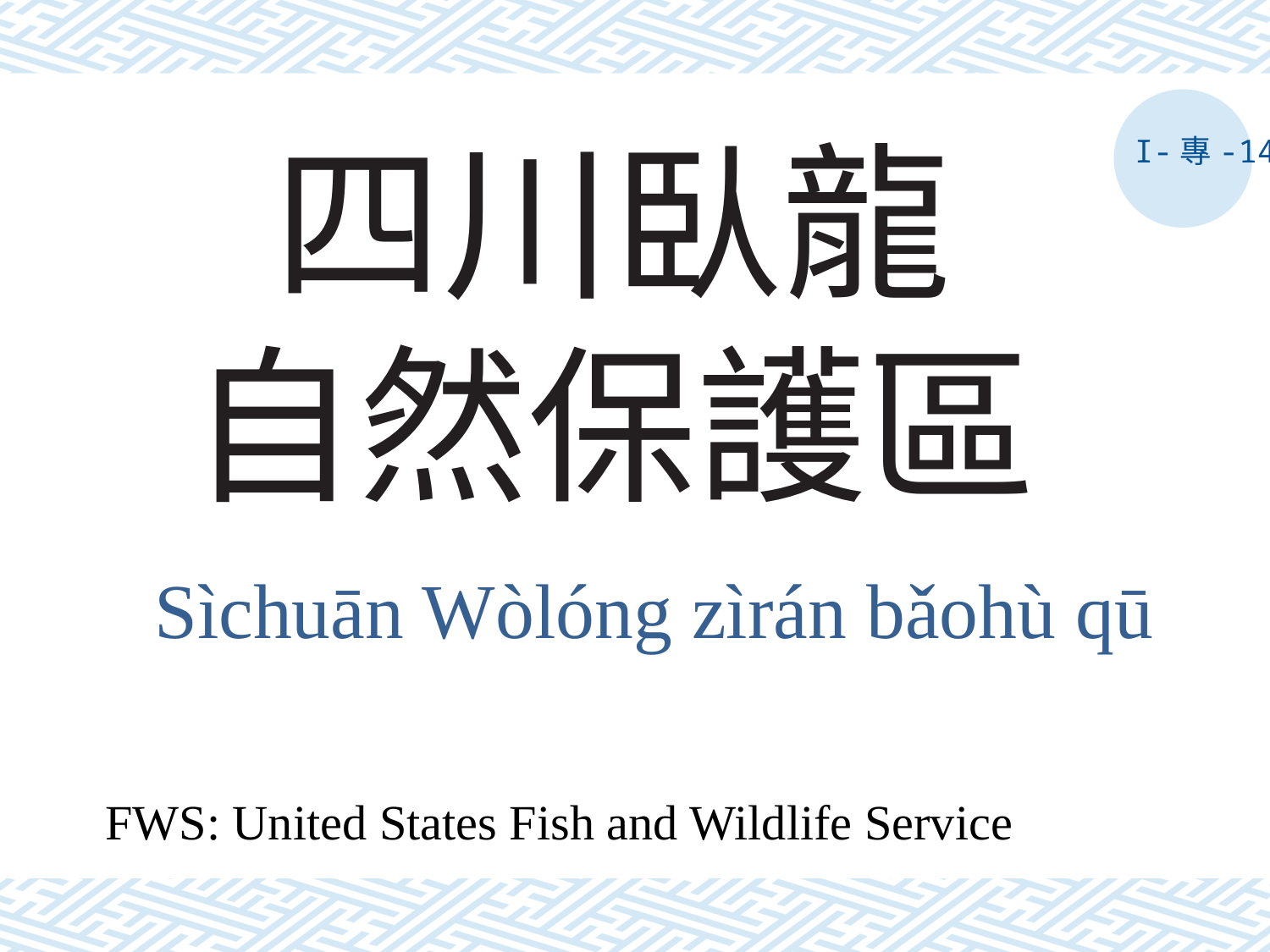

# 四川臥龍 自然保護區
I-專-14

Sìchuān Wòlóng zìrán bǎohù qū
FWS: United States Fish and Wildlife Service